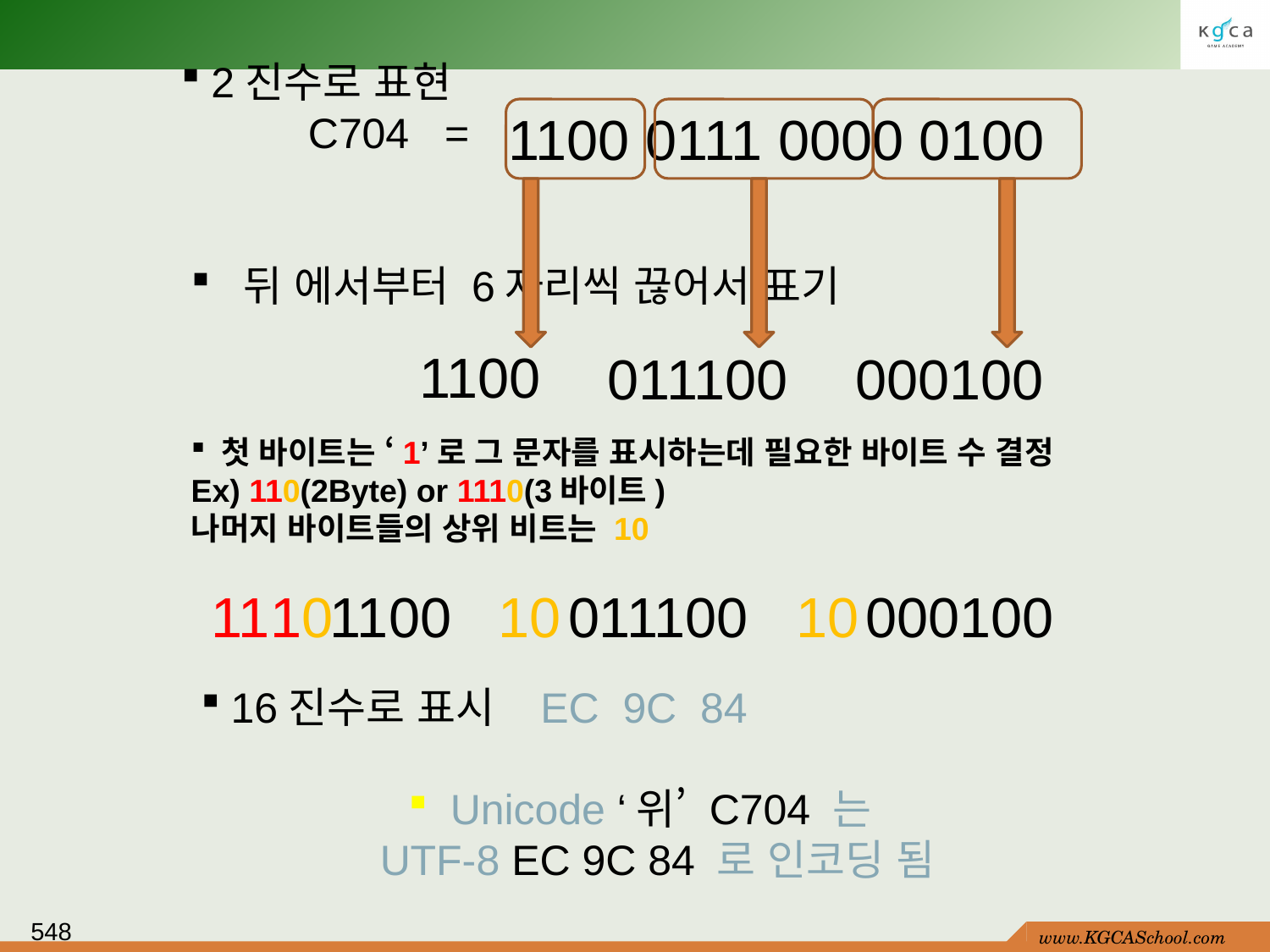

2진수로 표현
	C704   =

1100 0111 0000 0100

 뒤 에서부터 6자리씩 끊어서 표기
1100
011100
000100
첫 바이트는 ‘1’로 그 문자를 표시하는데 필요한 바이트 수 결정
Ex) 110(2Byte) or 1110(3바이트)
나머지 바이트들의 상위 비트는 10

11
10
1100
10
011100
10
000100
16진수로 표시   EC  9C  84

 Unicode ‘위’ C704 는
   UTF-8 EC 9C 84 로 인코딩 됨

548